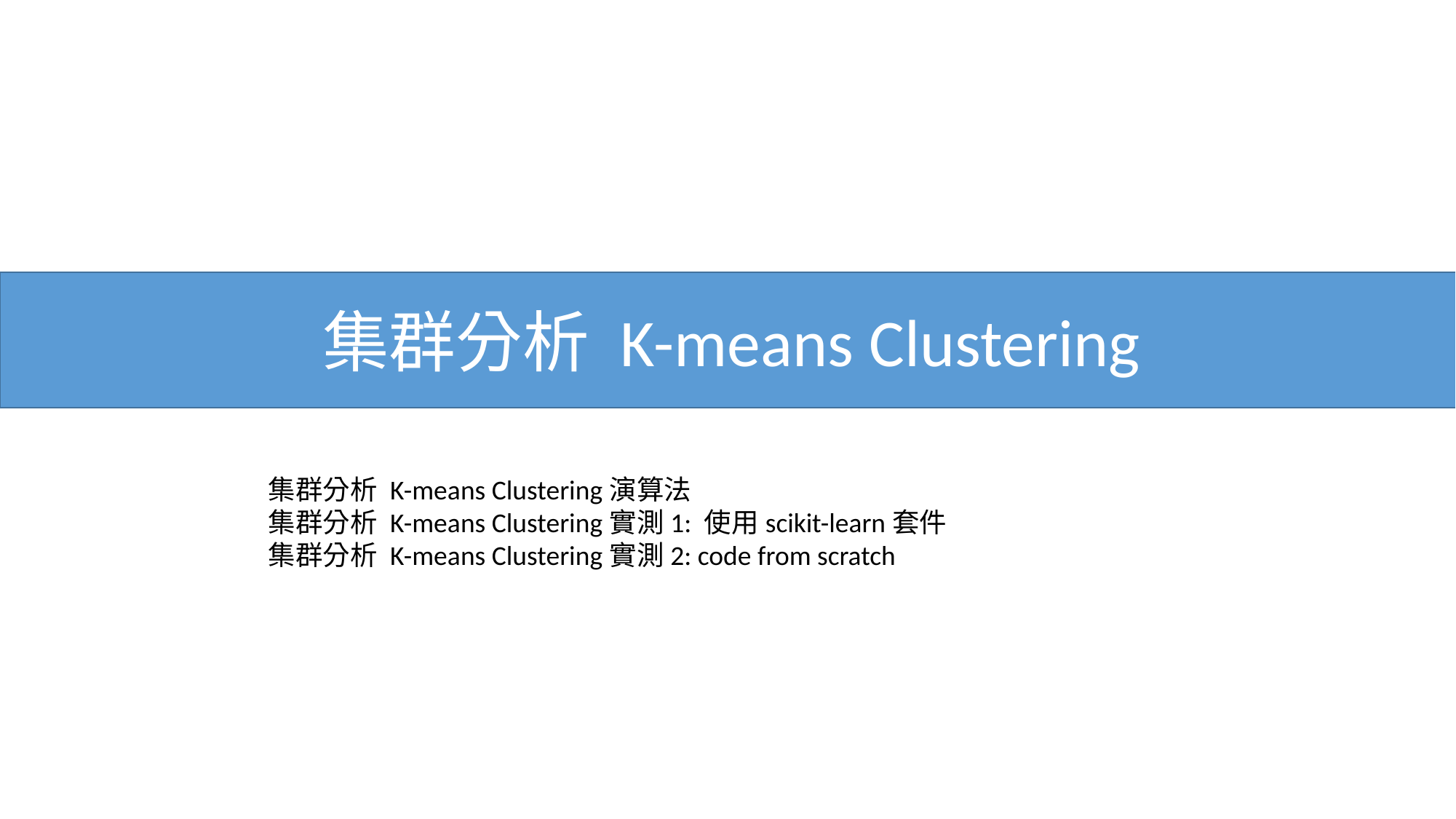

集群分析 K-means Clustering
集群分析 K-means Clustering演算法
集群分析 K-means Clustering實測1: 使用scikit-learn套件
集群分析 K-means Clustering實測2: code from scratch